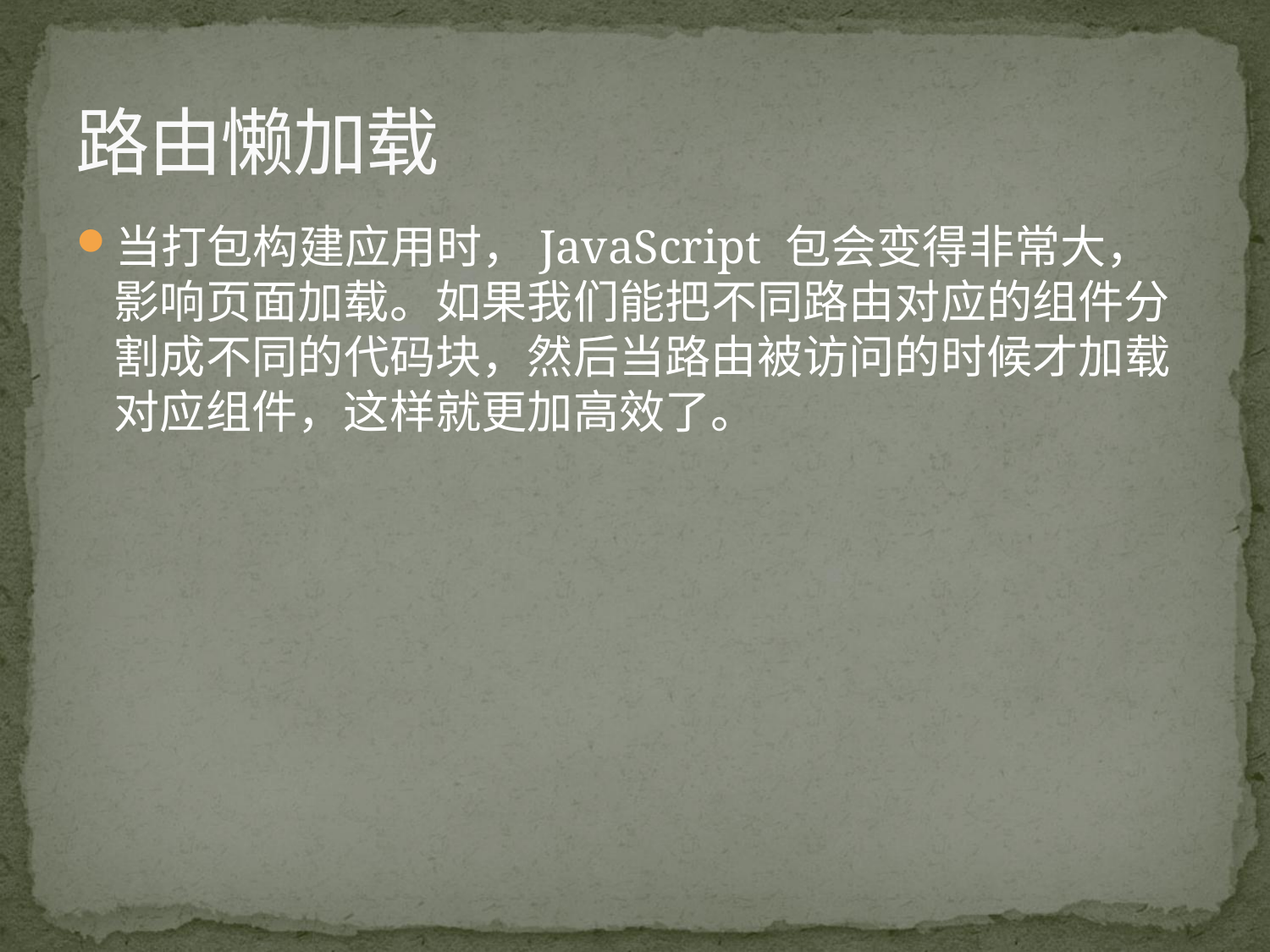

# 路由懒加载
当打包构建应用时，JavaScript 包会变得非常大，影响页面加载。如果我们能把不同路由对应的组件分割成不同的代码块，然后当路由被访问的时候才加载对应组件，这样就更加高效了。